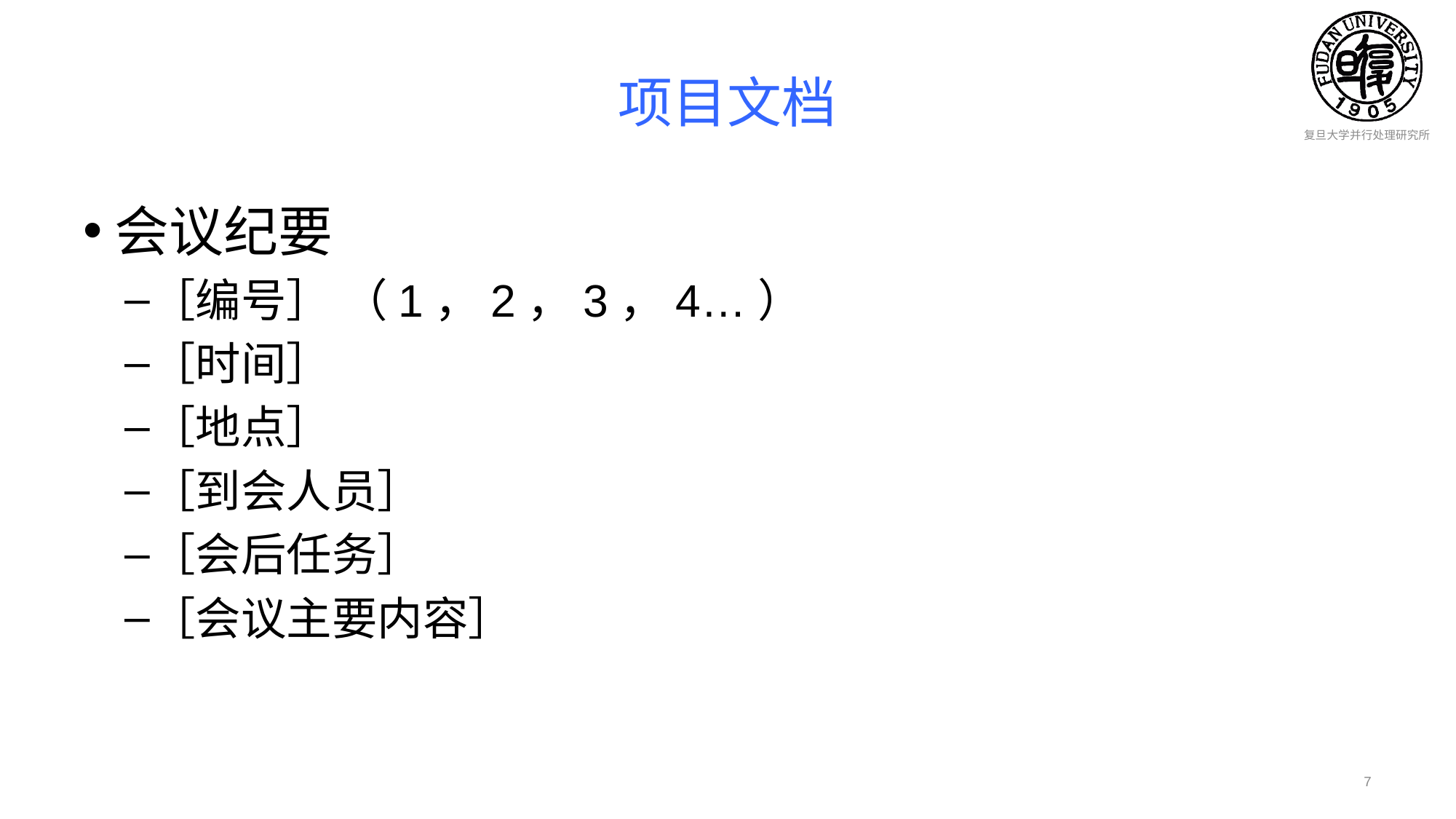

# 项目文档
复旦大学并行处理研究所
会议纪要
［编号］ （1，2，3，4…）
［时间］
［地点］
［到会人员］
［会后任务］
［会议主要内容］

7